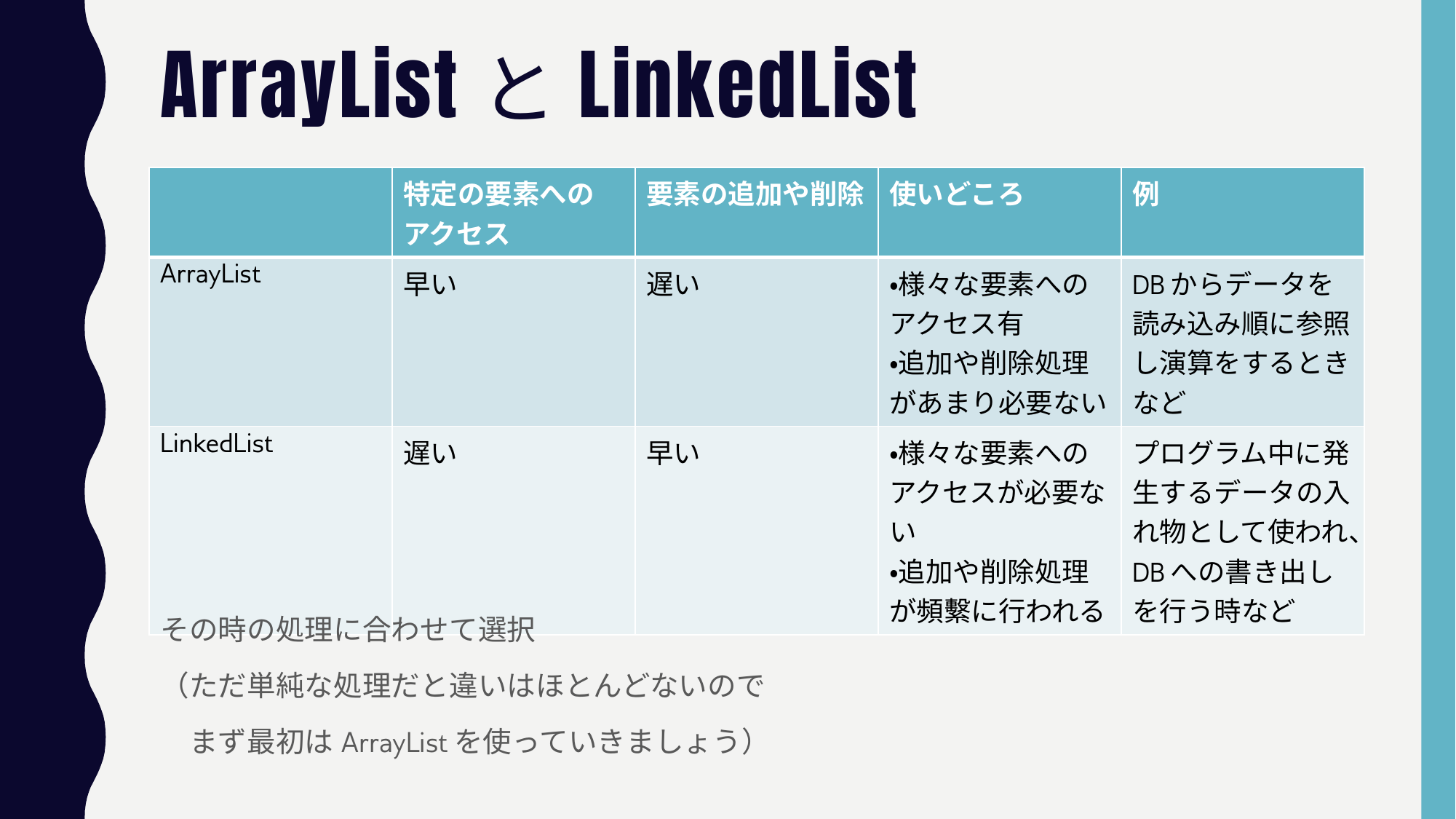

# ArrayListとLinkedList
|  | 特定の要素への アクセス | 要素の追加や削除 | 使いどころ | 例 |
| --- | --- | --- | --- | --- |
| ArrayList | 早い | 遅い | ・様々な要素へのアクセス有 ・追加や削除処理があまり必要ない | DBからデータを読み込み順に参照し演算をするときなど |
| LinkedList | 遅い | 早い | ・様々な要素へのアクセスが必要ない ・追加や削除処理が頻繫に行われる | プログラム中に発生するデータの入れ物として使われ、DBへの書き出しを行う時など |
その時の処理に合わせて選択
（ただ単純な処理だと違いはほとんどないので
　まず最初はArrayListを使っていきましょう）